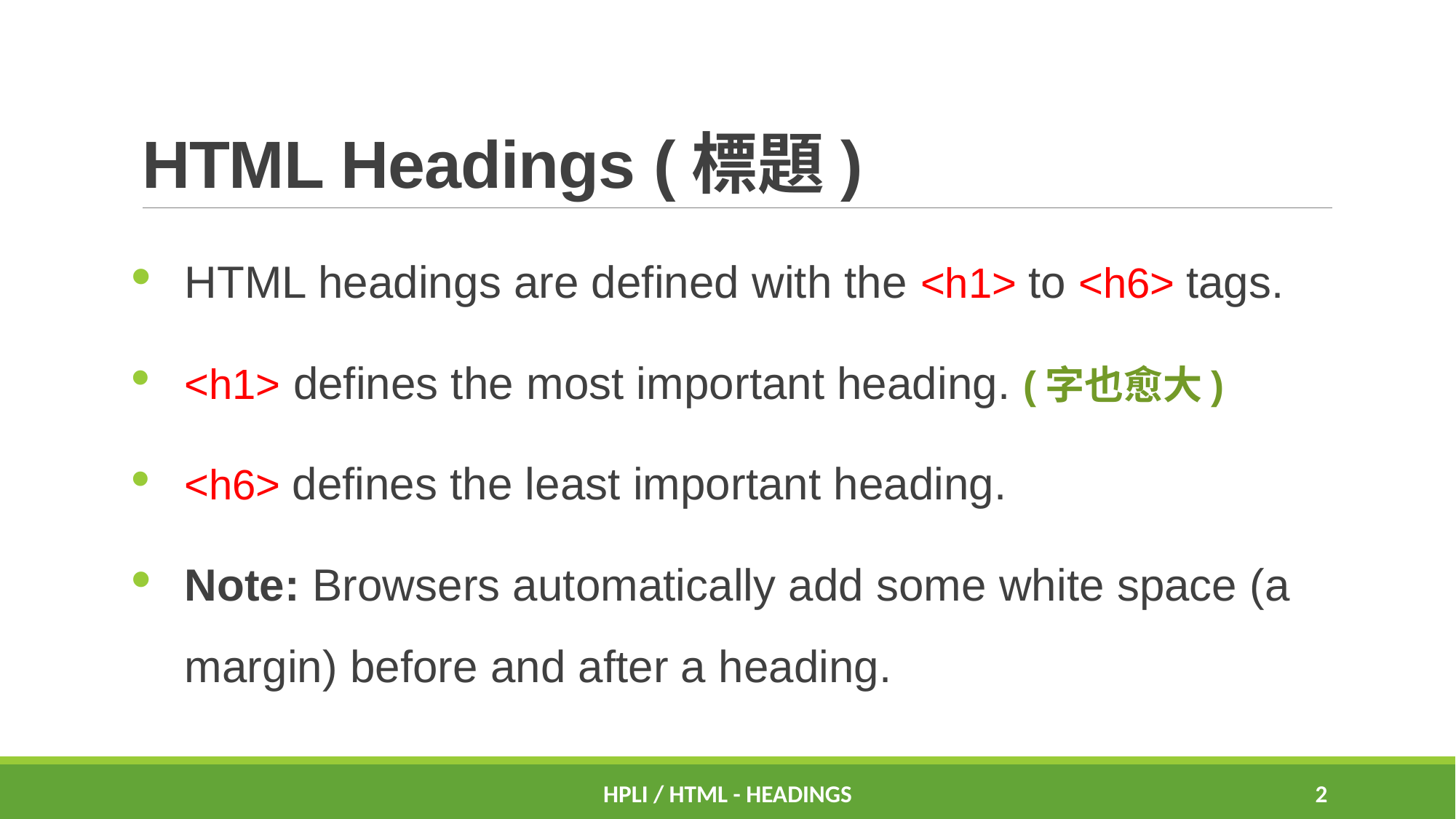

# HTML Headings (標題)
HTML headings are defined with the <h1> to <h6> tags.
<h1> defines the most important heading. (字也愈大)
<h6> defines the least important heading.
Note: Browsers automatically add some white space (a margin) before and after a heading.

HPLI / HTML - Headings
2